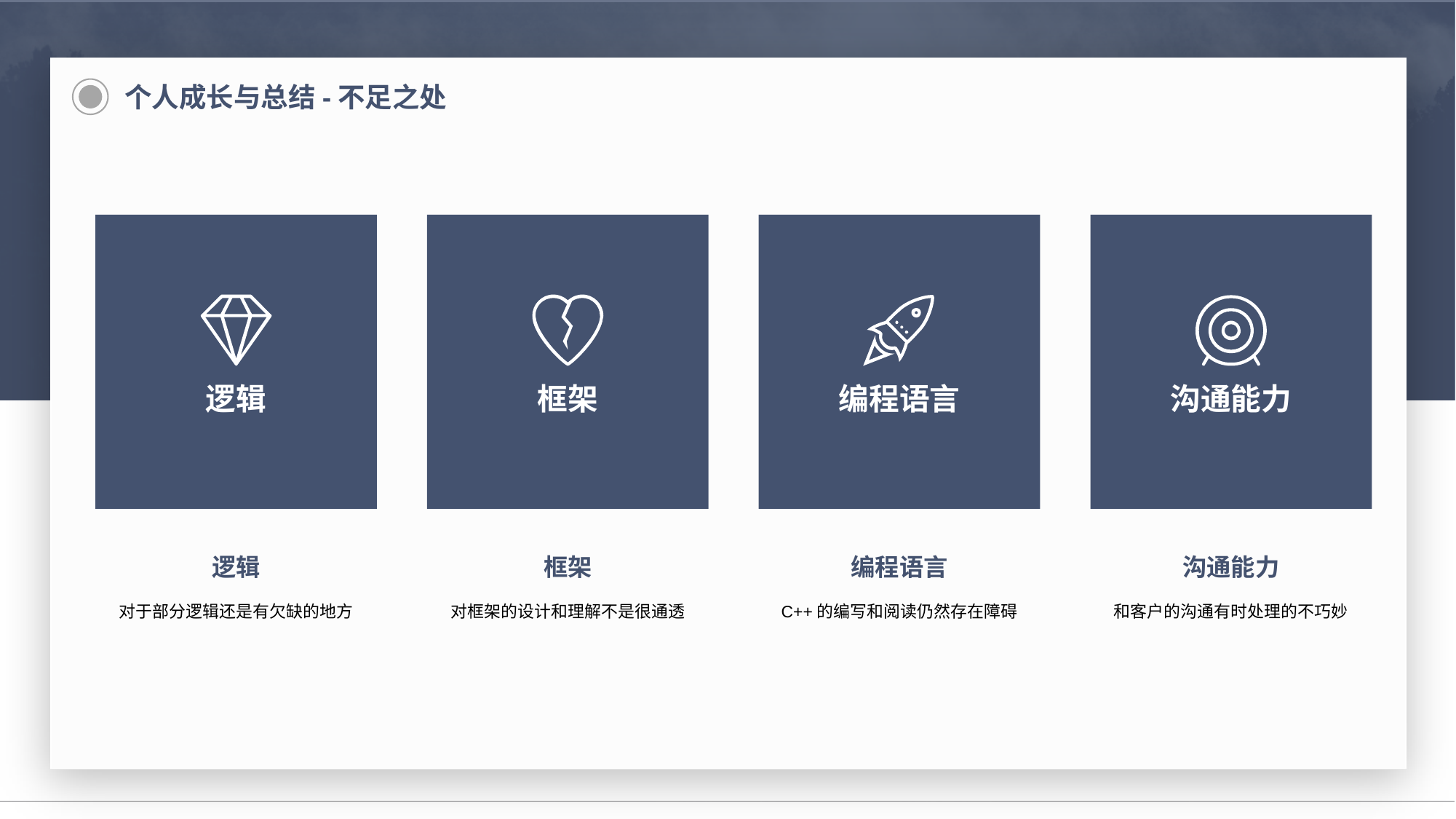

个人成长与总结-不足之处

逻辑

逻辑
对于部分逻辑还是有欠缺的地方
框架

框架
对框架的设计和理解不是很通透
编程语言

编程语言
C++的编写和阅读仍然存在障碍
沟通能力

沟通能力
和客户的沟通有时处理的不巧妙